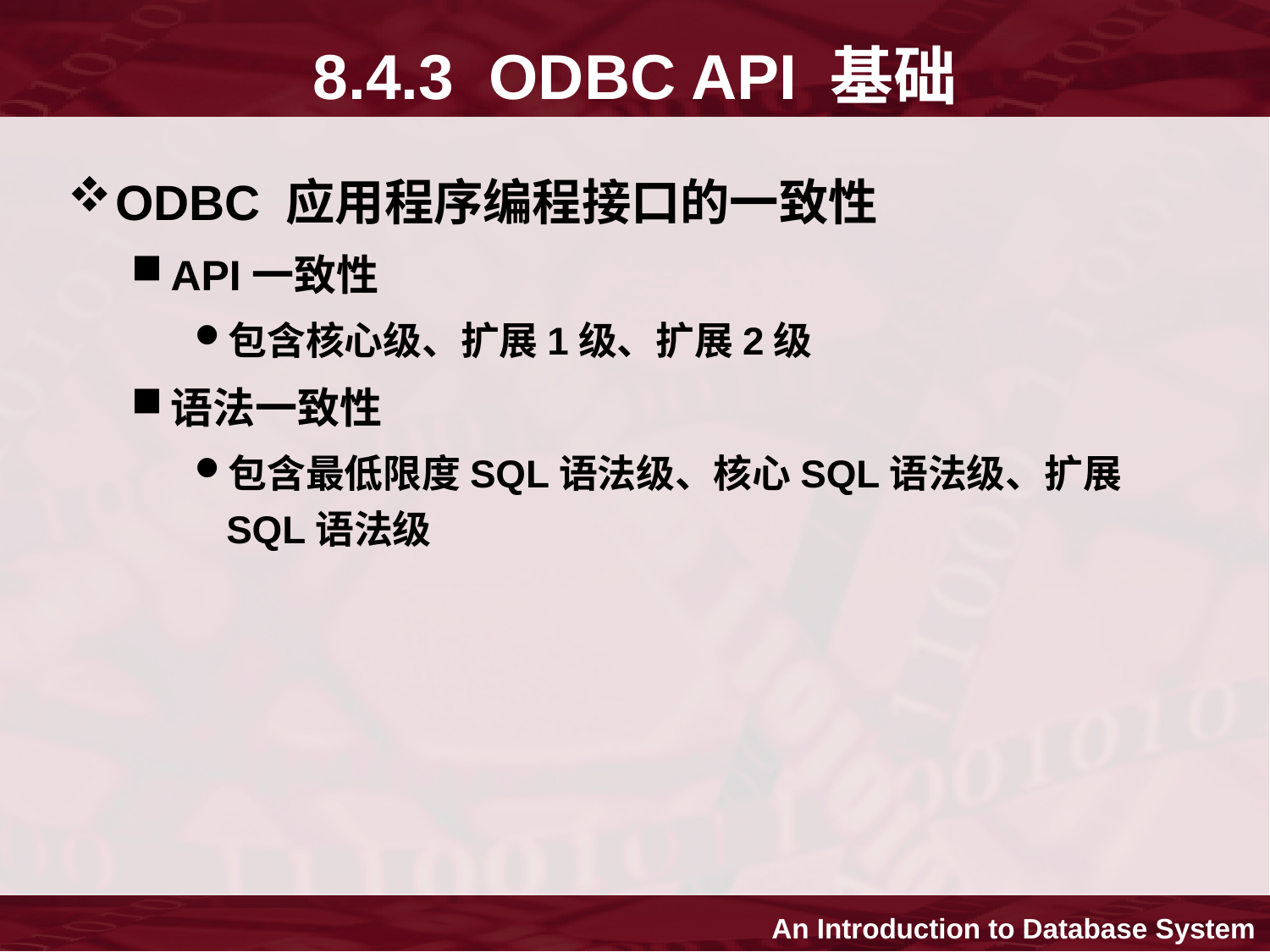

# 8.4.3  ODBC API 基础
ODBC 应用程序编程接口的一致性
API一致性
包含核心级、扩展1级、扩展2级
语法一致性
包含最低限度SQL语法级、核心SQL语法级、扩展SQL语法级